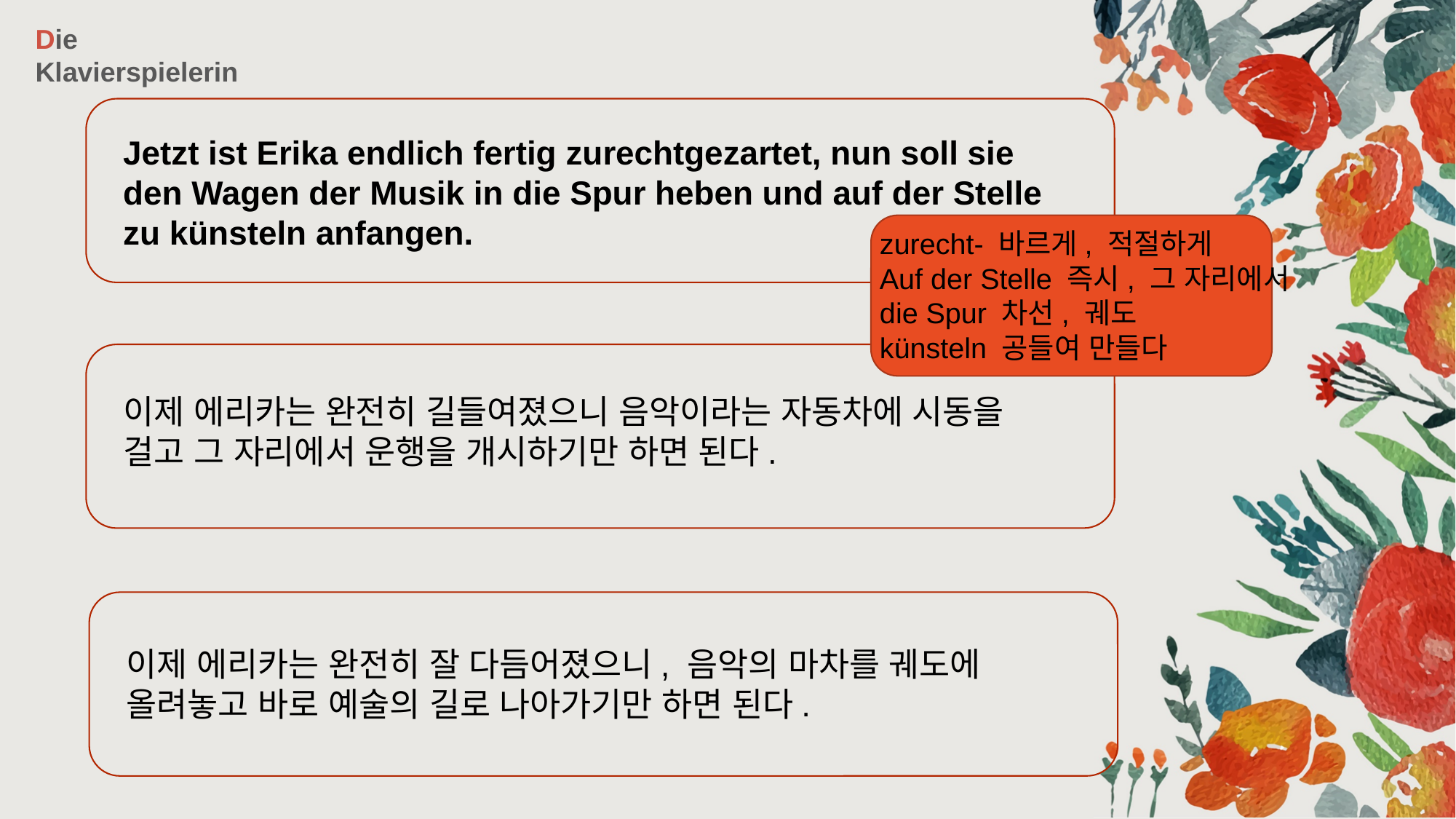

Die Klavierspielerin

Jetzt ist Erika endlich fertig zurechtgezartet, nun soll sie den Wagen der Musik in die Spur heben und auf der Stelle zu künsteln anfangen.

zurecht- 바르게, 적절하게
Auf der Stelle 즉시, 그 자리에서
die Spur 차선, 궤도
künsteln 공들여 만들다

이제 에리카는 완전히 길들여졌으니 음악이라는 자동차에 시동을 걸고 그 자리에서 운행을 개시하기만 하면 된다.

이제 에리카는 완전히 잘 다듬어졌으니, 음악의 마차를 궤도에 올려놓고 바로 예술의 길로 나아가기만 하면 된다.